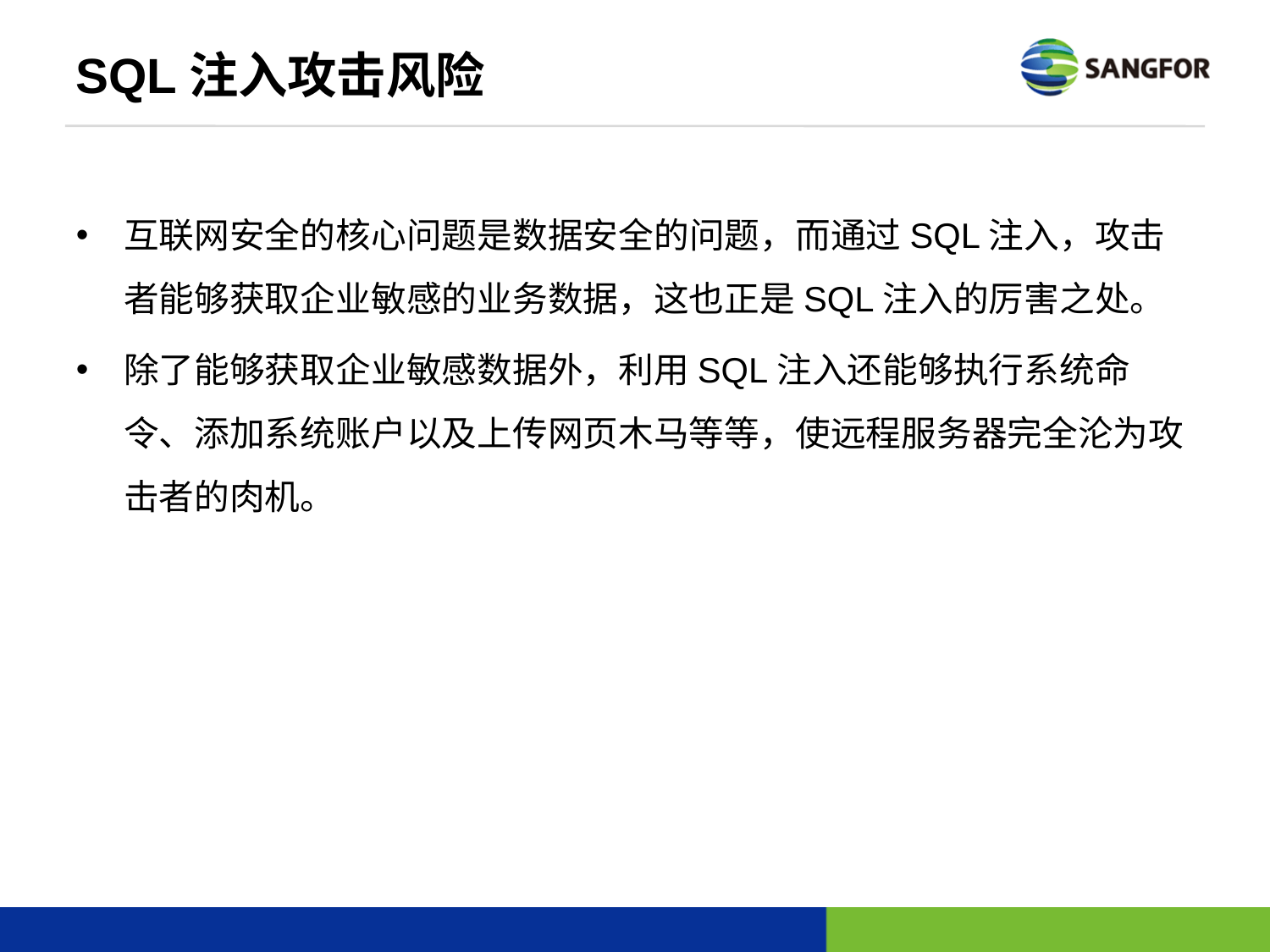

# SQL注入攻击风险
互联网安全的核心问题是数据安全的问题，而通过SQL注入，攻击者能够获取企业敏感的业务数据，这也正是SQL注入的厉害之处。
除了能够获取企业敏感数据外，利用SQL注入还能够执行系统命令、添加系统账户以及上传网页木马等等，使远程服务器完全沦为攻击者的肉机。